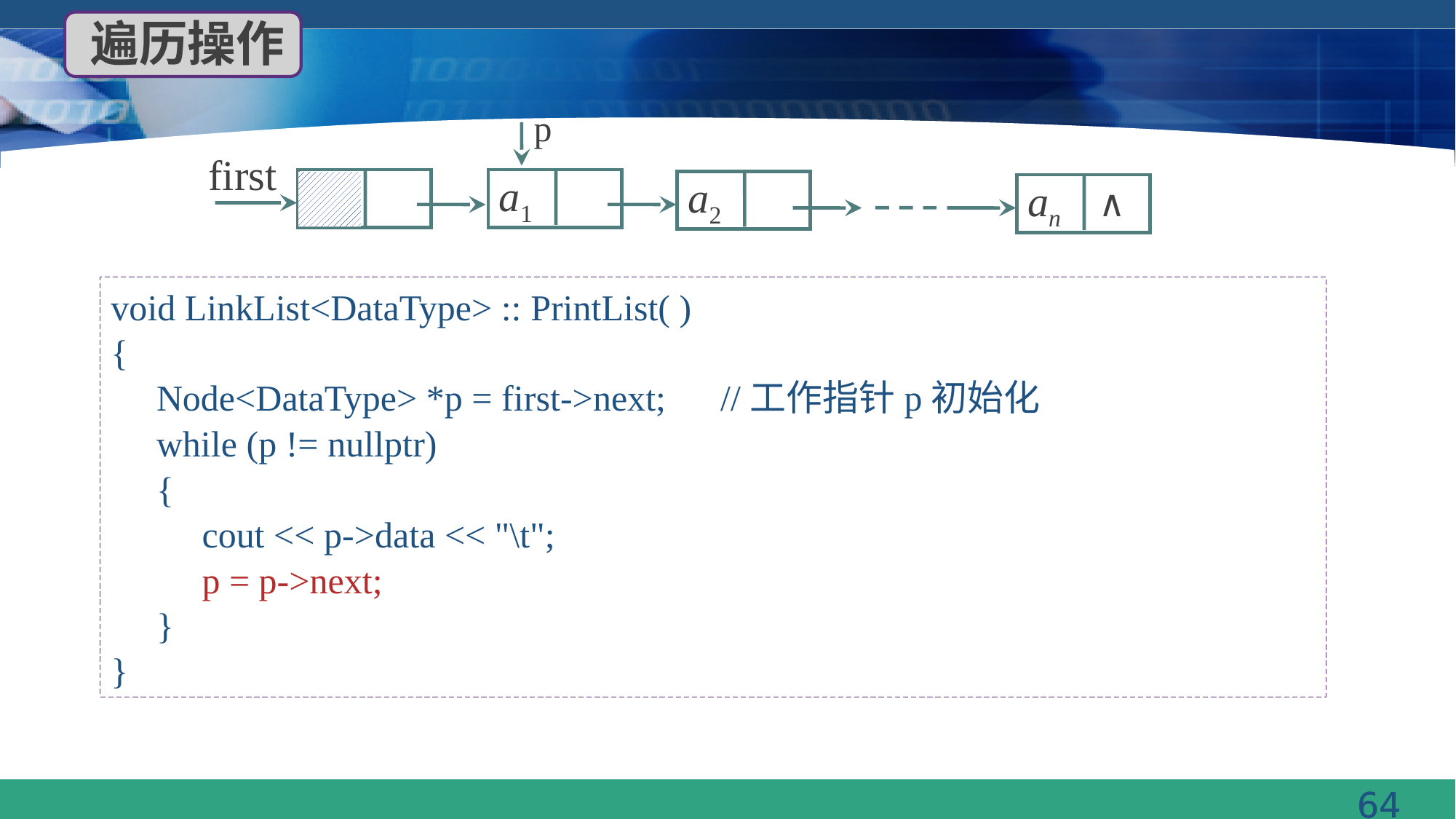

遍历操作

p

first

a1

a2

∧
an

void LinkList<DataType> :: PrintList( )
{
     Node<DataType> *p = first->next;      //工作指针p初始化
     while (p != nullptr)
     {
          cout << p->data << "\t";
          p = p->next;
     }
}